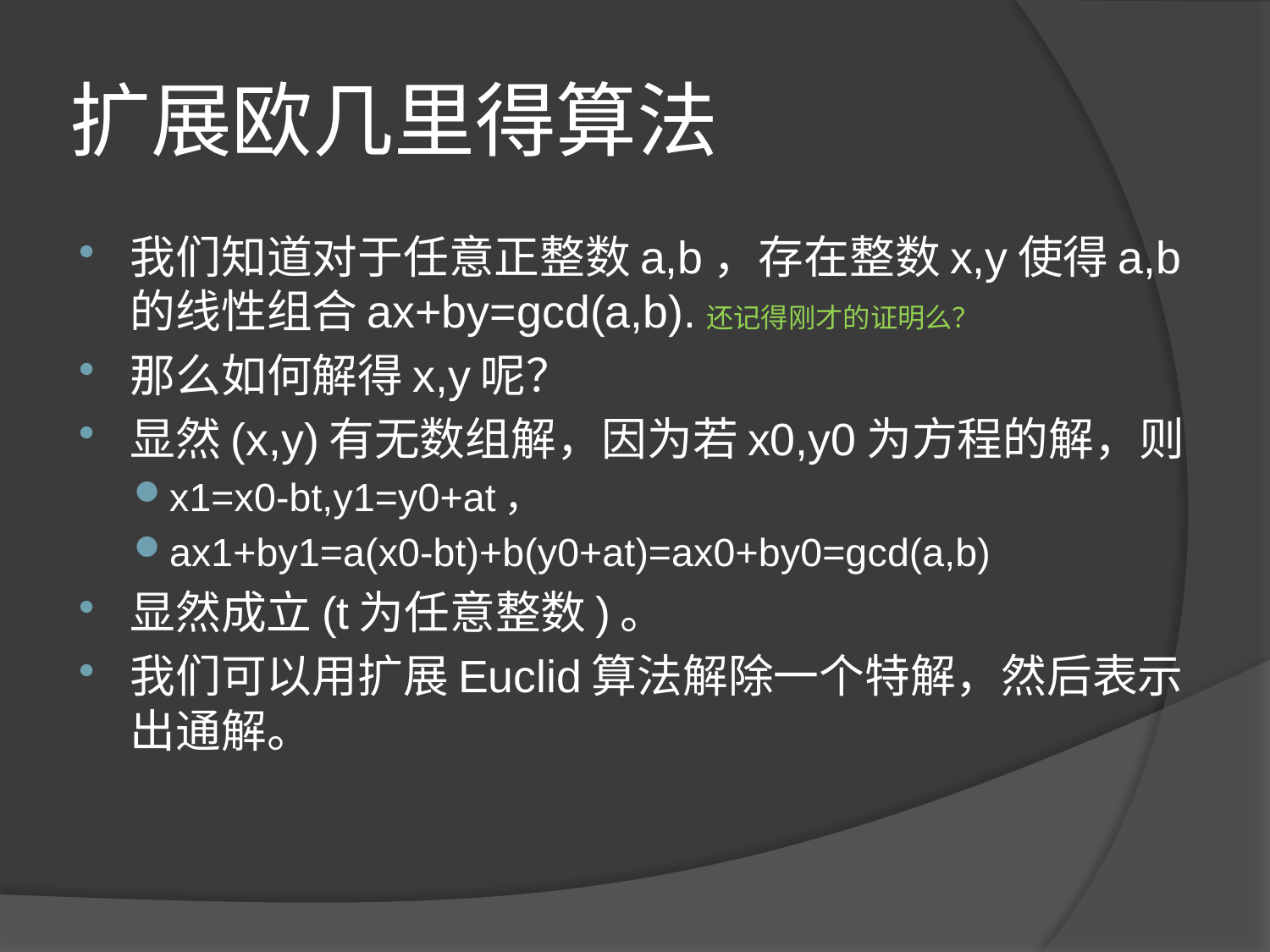

# 扩展欧几里得算法
我们知道对于任意正整数a,b，存在整数x,y使得a,b的线性组合ax+by=gcd(a,b).还记得刚才的证明么？
那么如何解得x,y呢？
显然(x,y)有无数组解，因为若x0,y0为方程的解，则
x1=x0-bt,y1=y0+at，
ax1+by1=a(x0-bt)+b(y0+at)=ax0+by0=gcd(a,b)
显然成立(t为任意整数)。
我们可以用扩展Euclid算法解除一个特解，然后表示出通解。